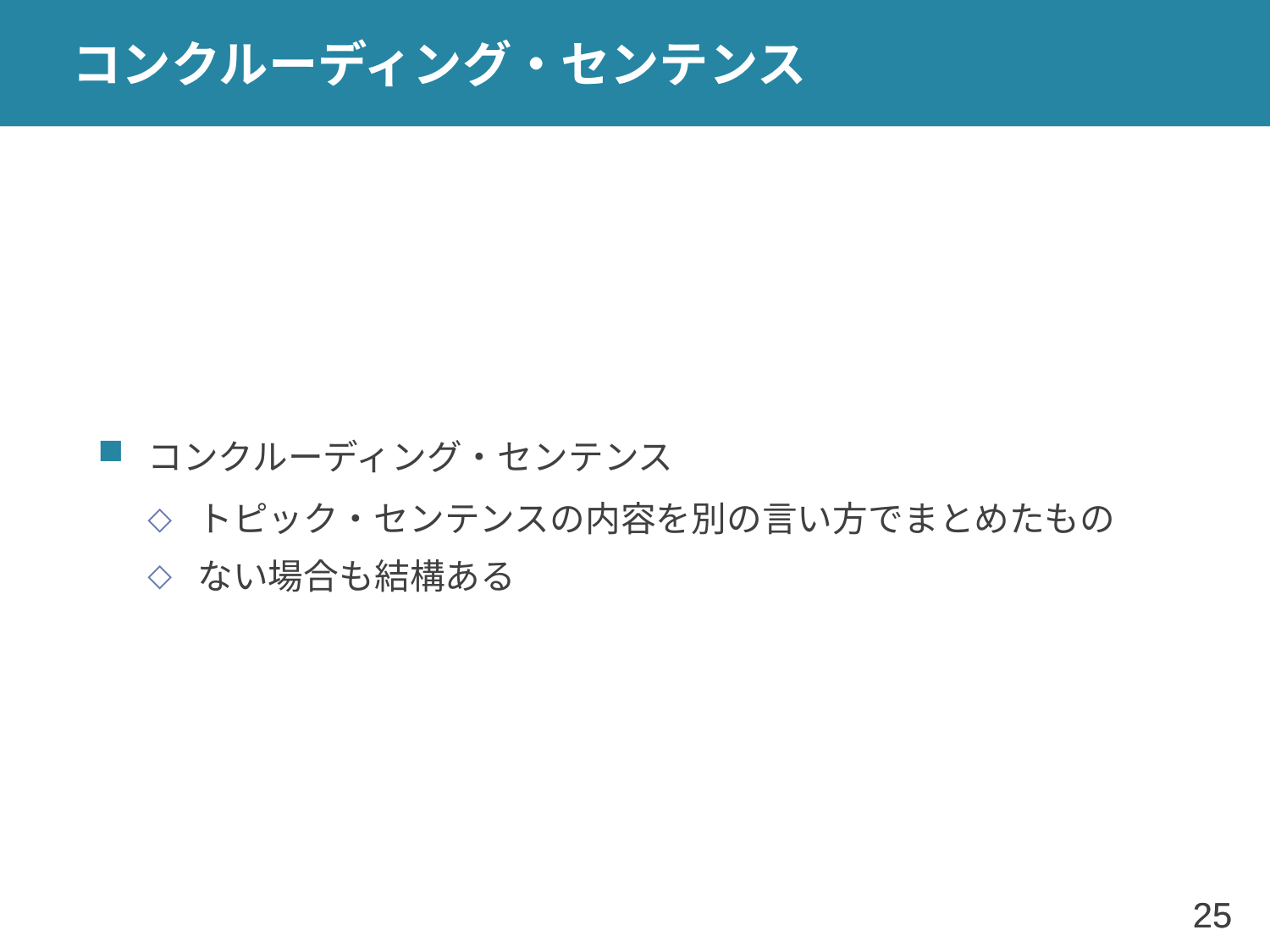

# コンクルーディング・センテンス
コンクルーディング・センテンス
トピック・センテンスの内容を別の言い方でまとめたもの
ない場合も結構ある